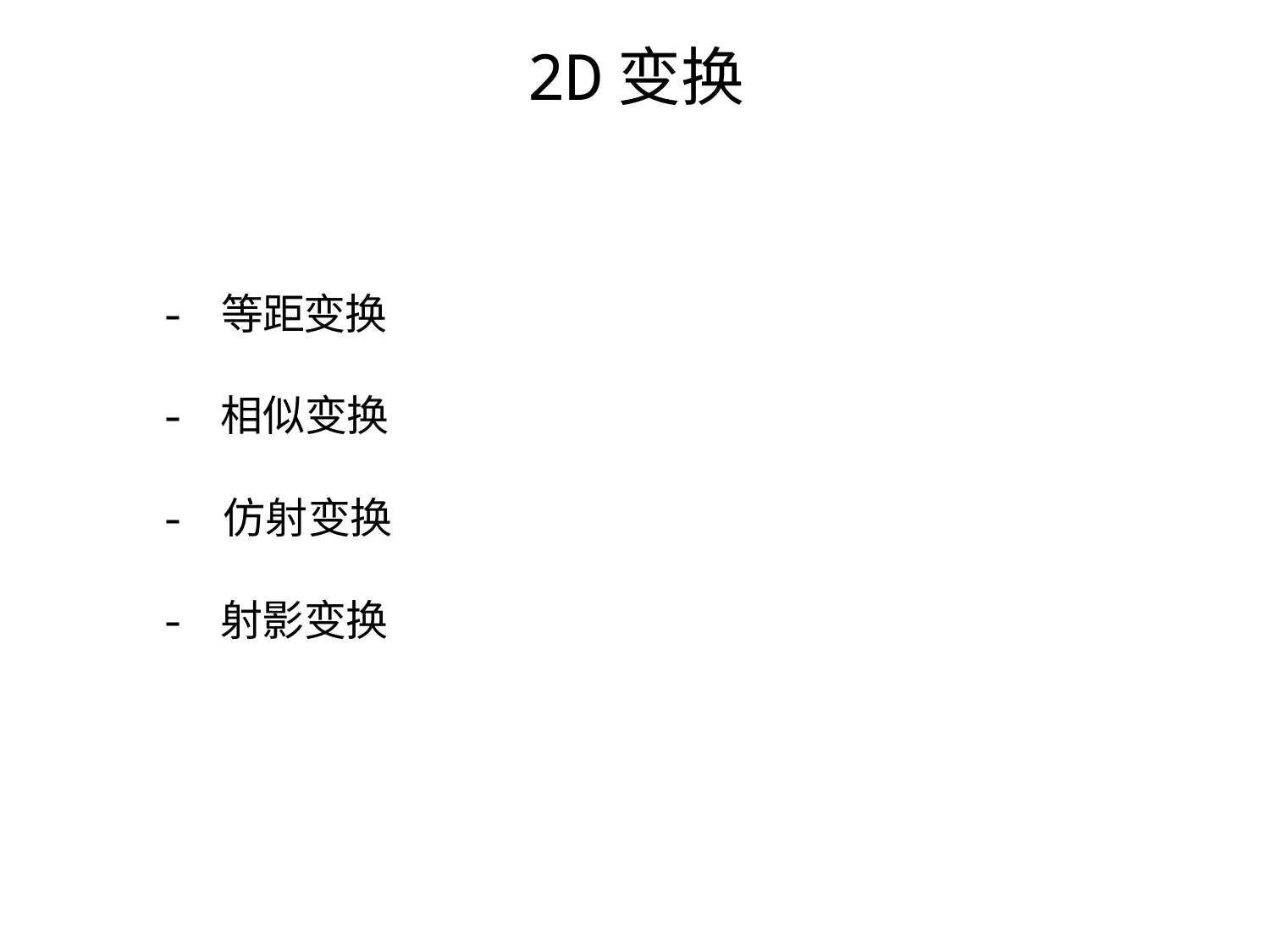

# 2D变换
- 等距变换

- 相似变换

- 仿射变换

- 射影变换